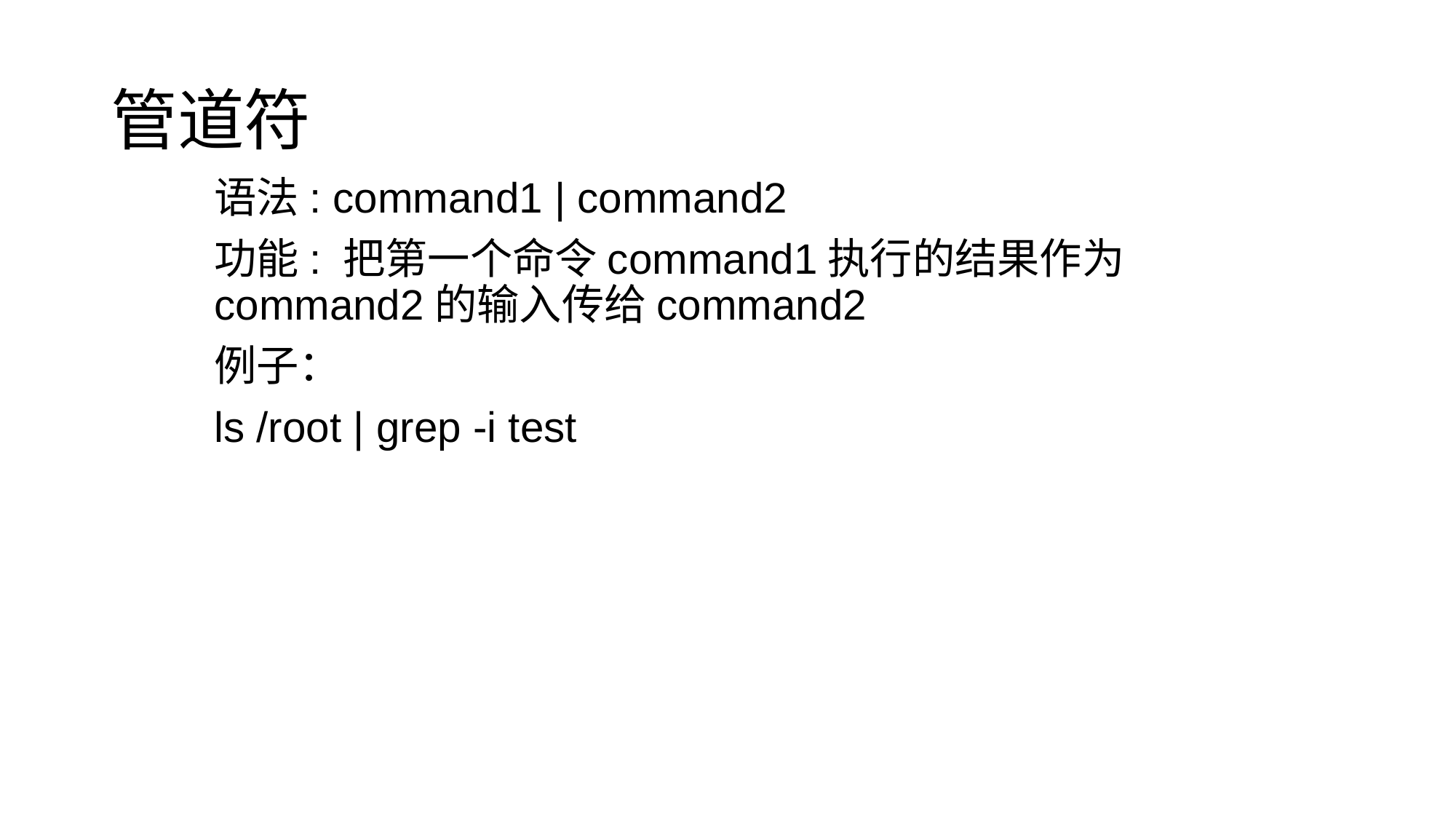

# 管道符
语法: command1 | command2
功能: 把第一个命令command1执行的结果作为command2的输入传给command2
例子：
ls /root | grep -i test